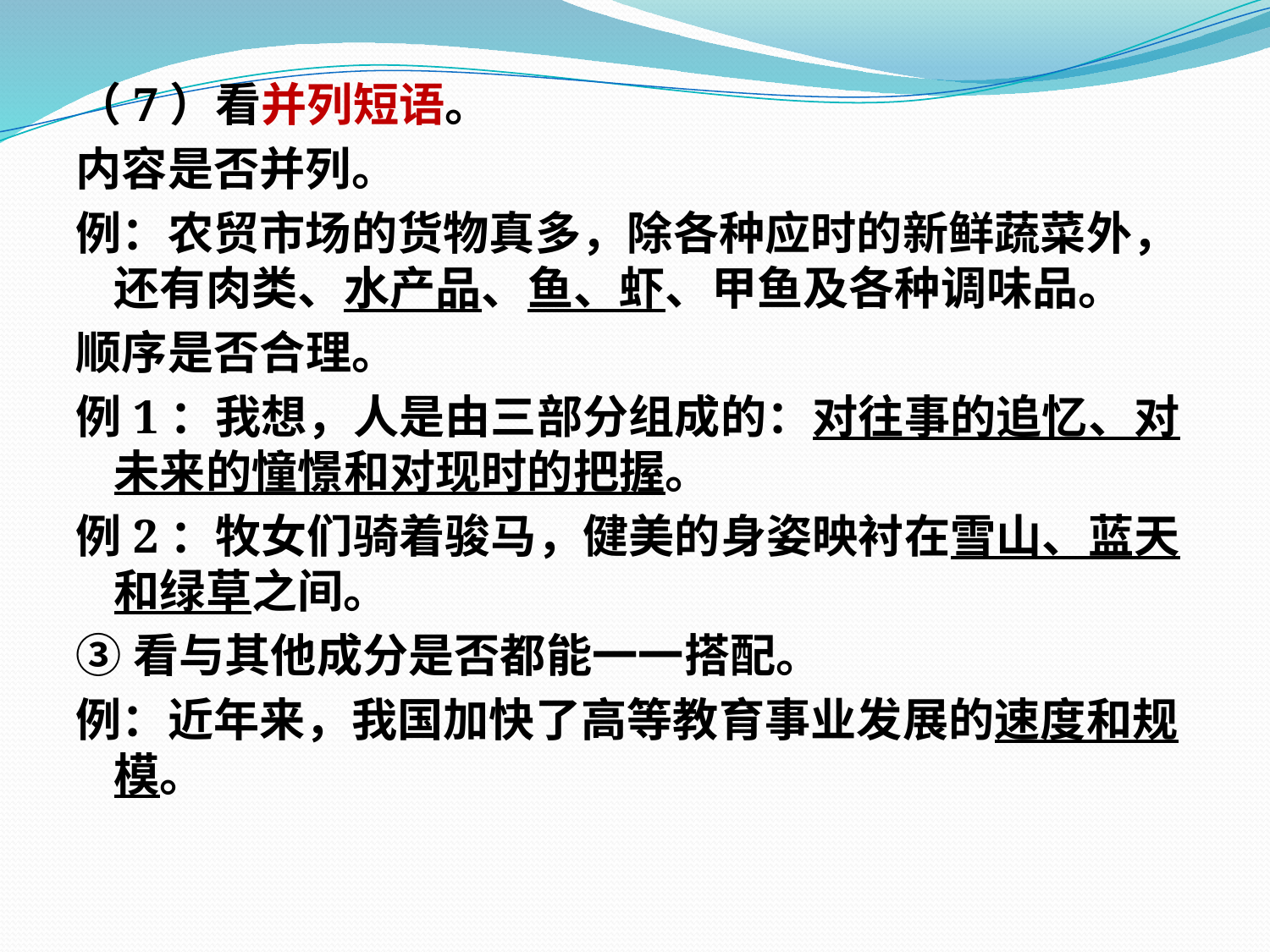

（7）看并列短语。
内容是否并列。
例：农贸市场的货物真多，除各种应时的新鲜蔬菜外，还有肉类、水产品、鱼、虾、甲鱼及各种调味品。
顺序是否合理。
例1：我想，人是由三部分组成的：对往事的追忆、对未来的憧憬和对现时的把握。
例2：牧女们骑着骏马，健美的身姿映衬在雪山、蓝天和绿草之间。
③看与其他成分是否都能一一搭配。
例：近年来，我国加快了高等教育事业发展的速度和规模。